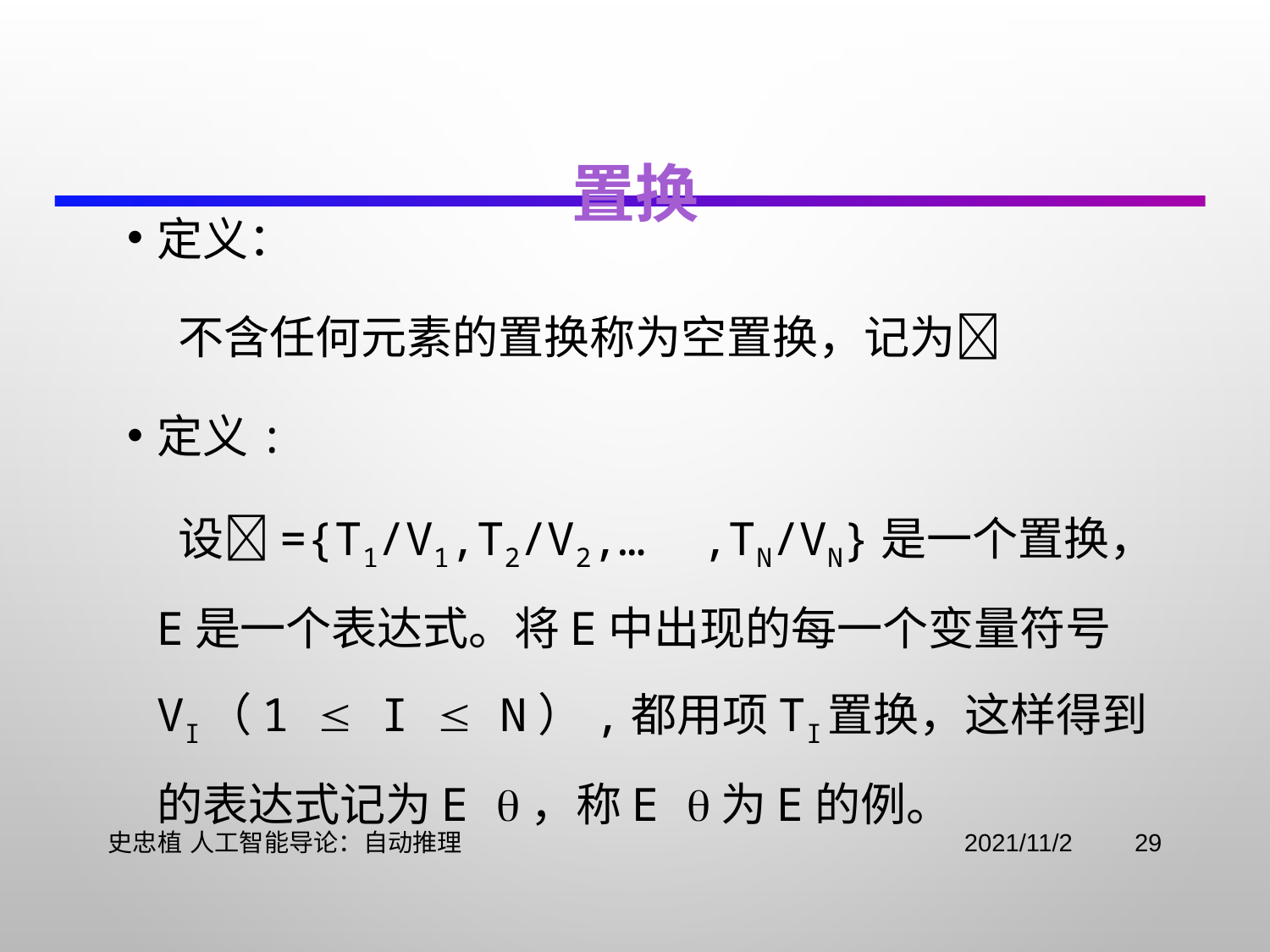

# 置换
定义：
    不含任何元素的置换称为空置换，记为ε
定义:
    设θ={t1/v1,t2/v2,…  ,tn/vn}是一个置换，E是一个表达式。将E中出现的每一个变量符号vi（1 ≤ i ≤ n）,都用项ti置换，这样得到的表达式记为E θ，称E θ为E的例。
史忠植 人工智能导论：自动推理
2021/11/2
29